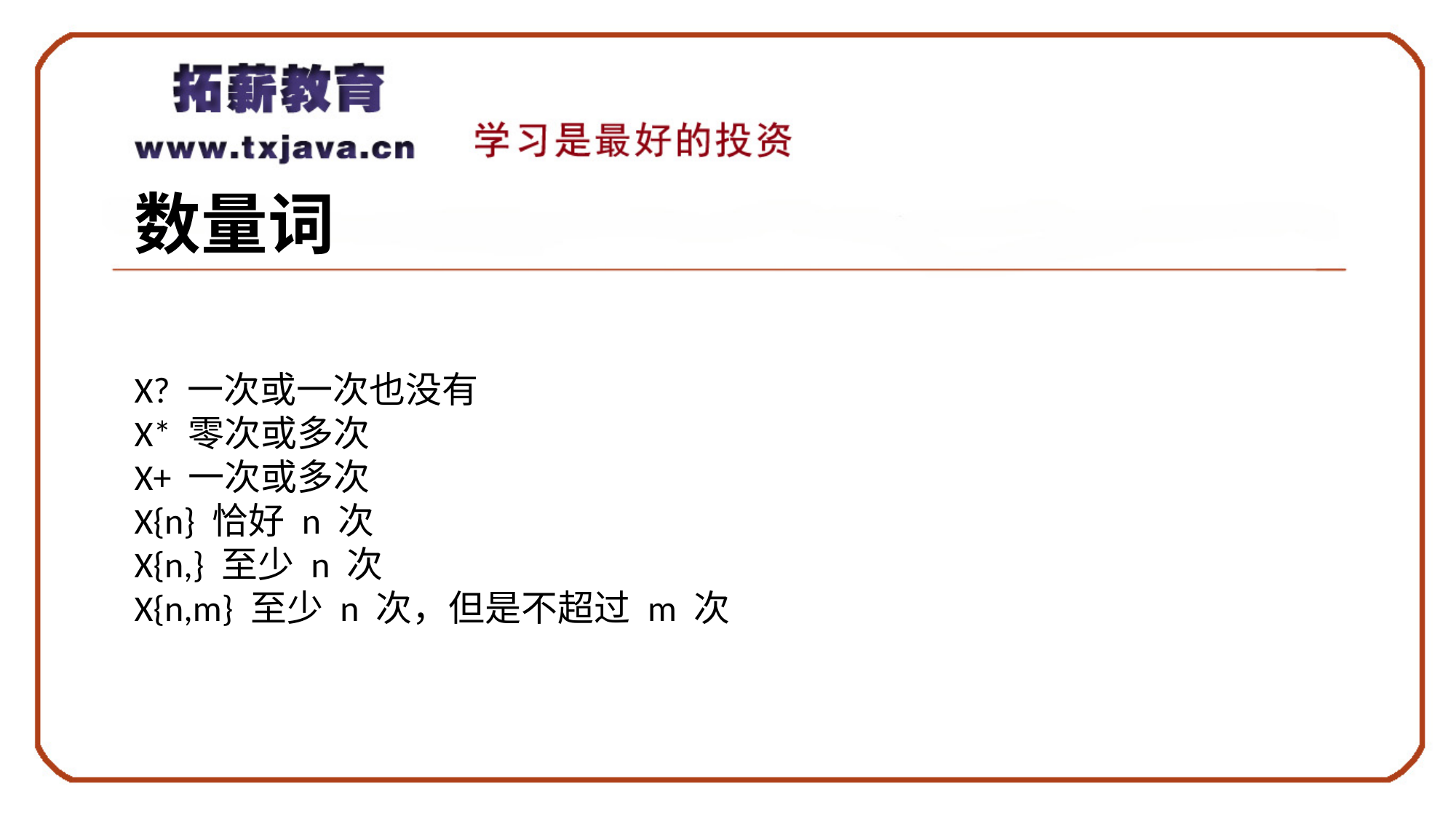

# 数量词
X? 一次或一次也没有
X* 零次或多次
X+ 一次或多次
X{n} 恰好 n 次
X{n,} 至少 n 次
X{n,m} 至少 n 次，但是不超过 m 次